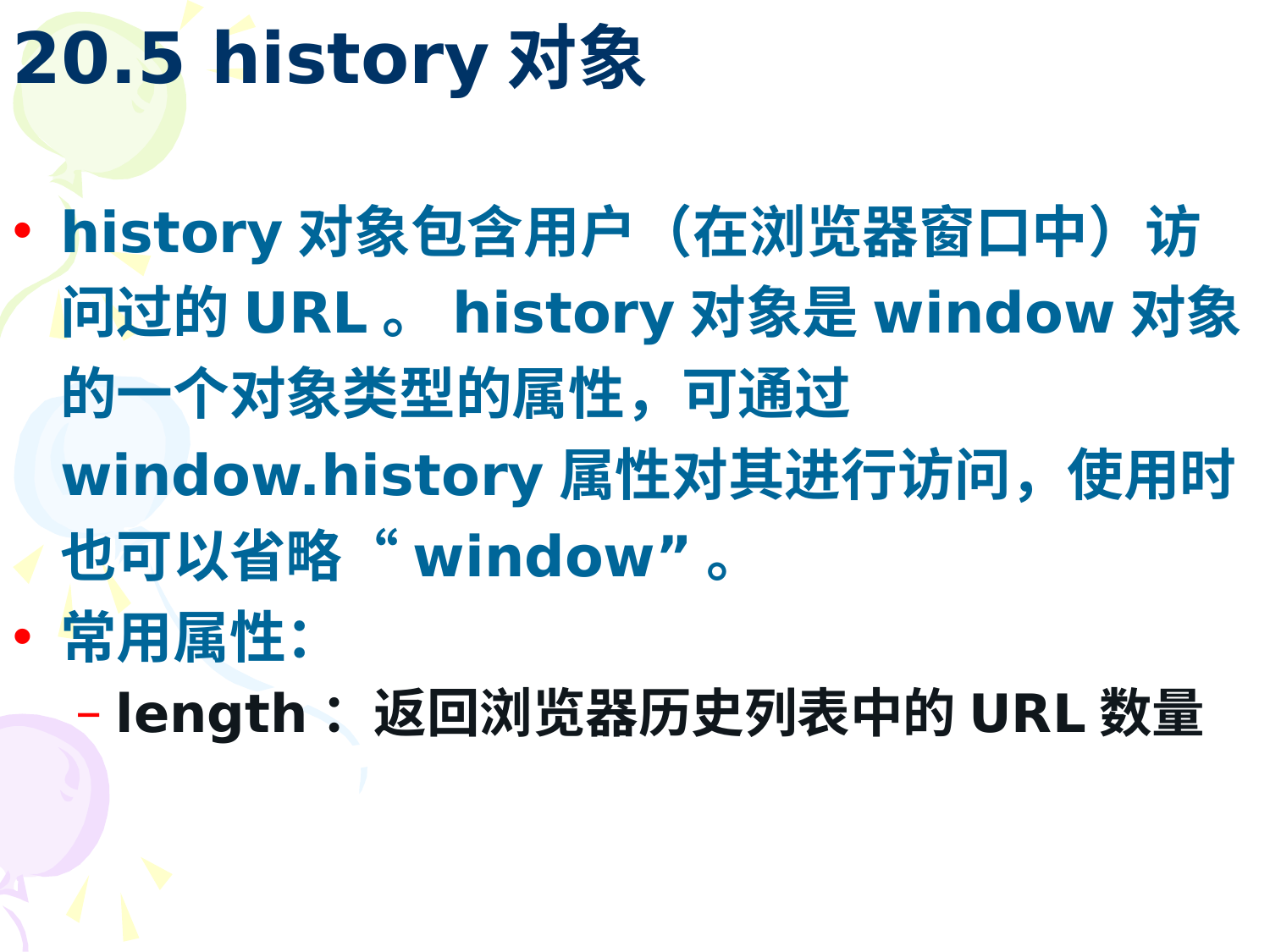

# 20.5 history对象
history对象包含用户（在浏览器窗口中）访问过的URL。history对象是window对象的一个对象类型的属性，可通过window.history属性对其进行访问，使用时也可以省略“window”。
常用属性：
length：返回浏览器历史列表中的URL数量